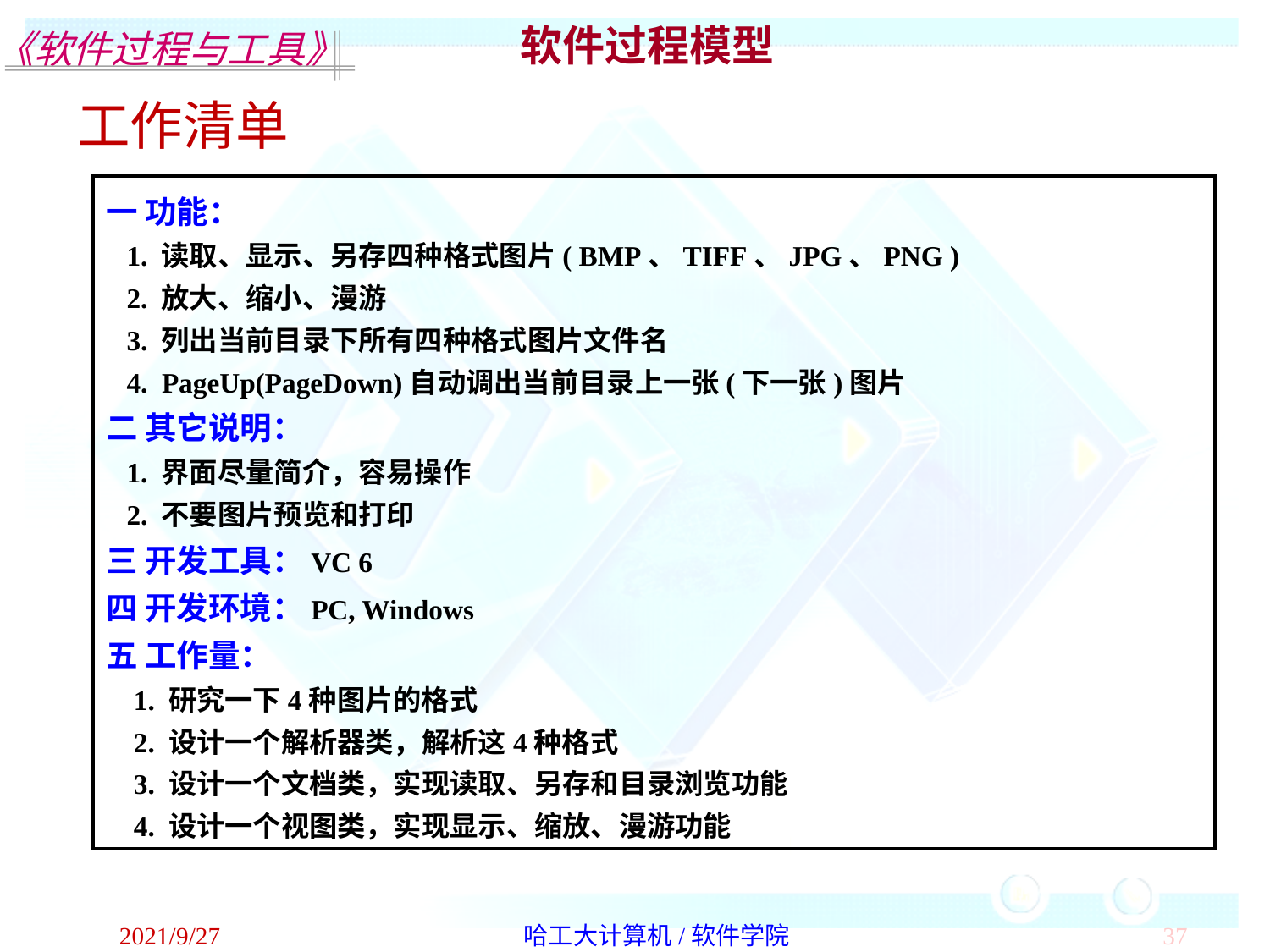

软件过程模型

工作清单
一 功能：
   1. 读取、显示、另存四种格式图片( BMP、TIFF、JPG、PNG )
   2. 放大、缩小、漫游
   3. 列出当前目录下所有四种格式图片文件名
   4.  PageUp(PageDown)自动调出当前目录上一张(下一张)图片
二 其它说明：
   1. 界面尽量简介，容易操作
   2. 不要图片预览和打印
三 开发工具：VC 6
四 开发环境：PC, Windows
五 工作量：
    1. 研究一下4种图片的格式
    2. 设计一个解析器类，解析这4种格式
    3. 设计一个文档类，实现读取、另存和目录浏览功能
    4. 设计一个视图类，实现显示、缩放、漫游功能